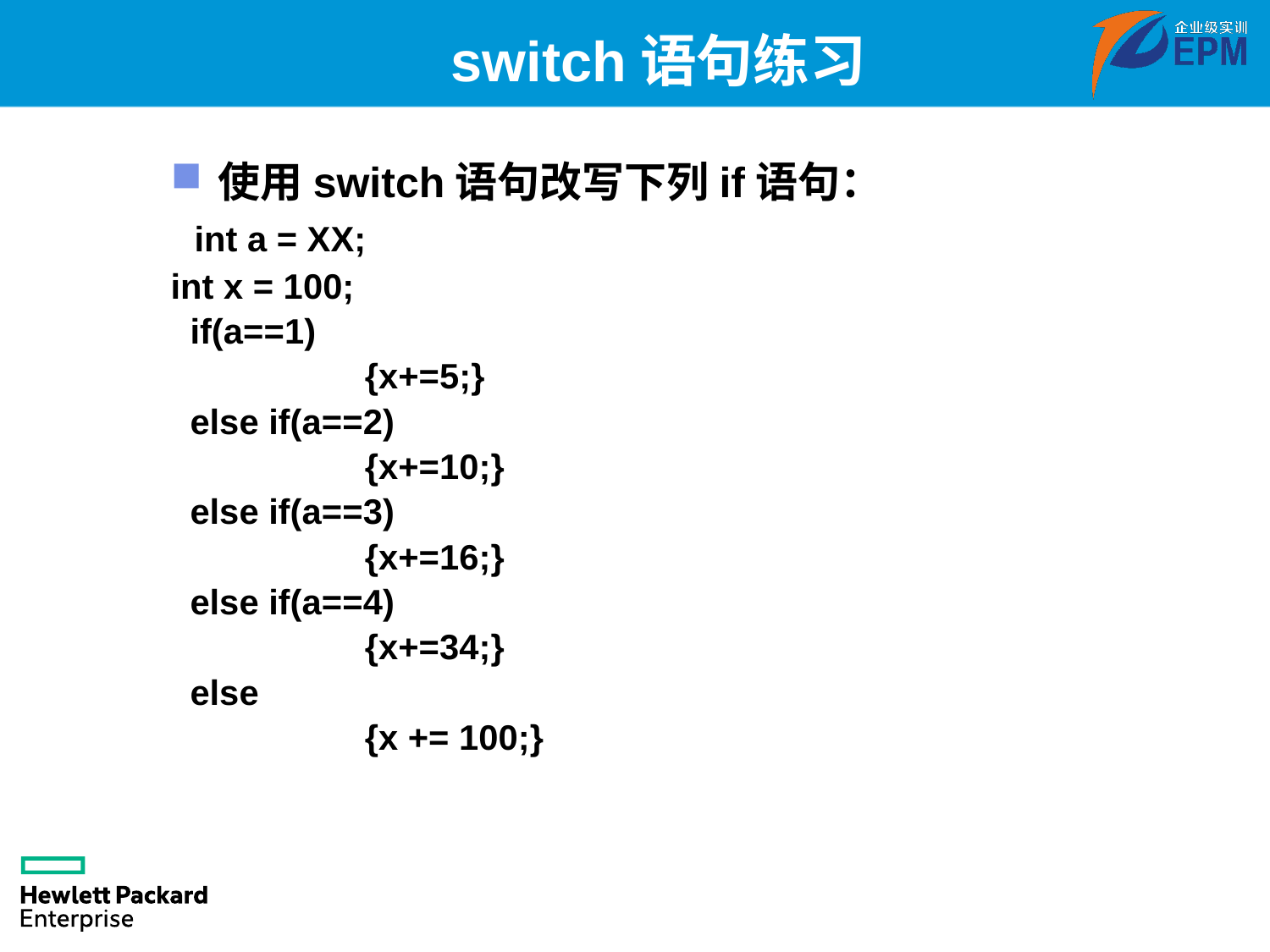

# switch语句练习
使用switch语句改写下列if语句：
  int a = XX;
int x = 100;
  if(a==1)
		  {x+=5;}
  else if(a==2)
		  {x+=10;}
  else if(a==3)
		  {x+=16;}
  else if(a==4)
		  {x+=34;}
  else
		  {x += 100;}